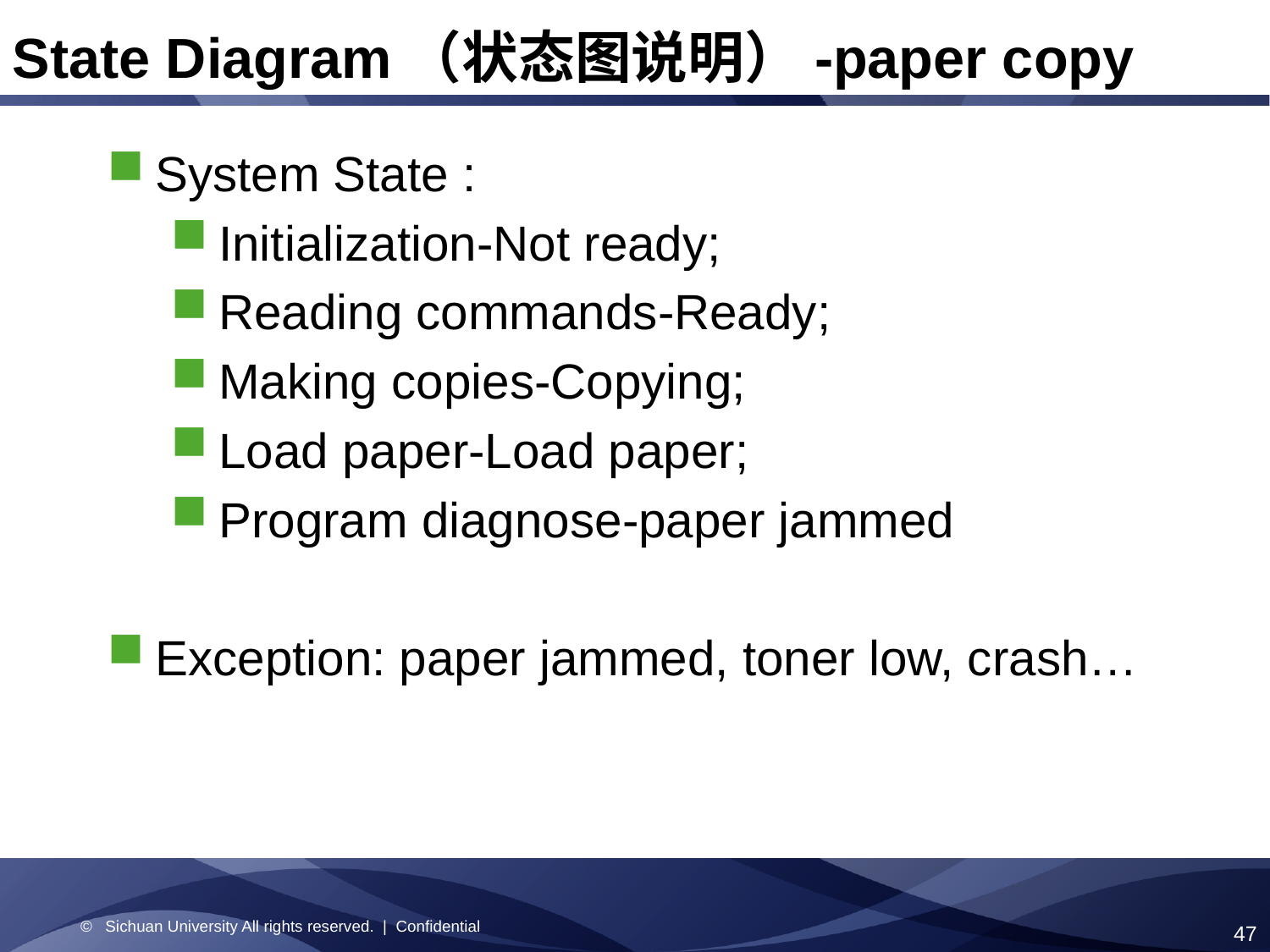

State Diagram（状态图说明）-paper copy
System State :
Initialization-Not ready;
Reading commands-Ready;
Making copies-Copying;
Load paper-Load paper;
Program diagnose-paper jammed

Exception: paper jammed, toner low, crash…
©   Sichuan University All rights reserved.  |  Confidential
47